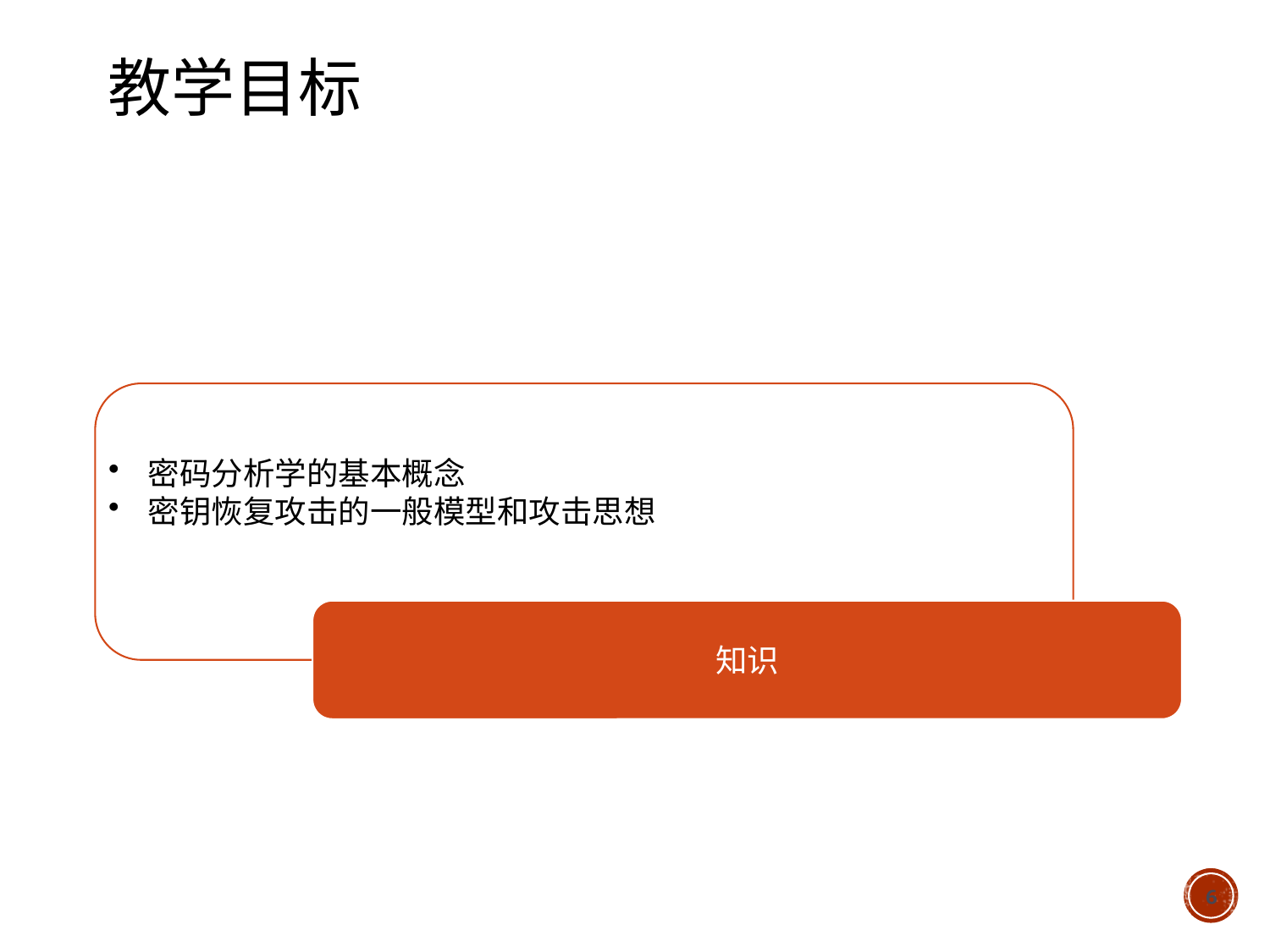

# 教学目标
知识
密码分析学的基本概念
密钥恢复攻击的一般模型和攻击思想

6